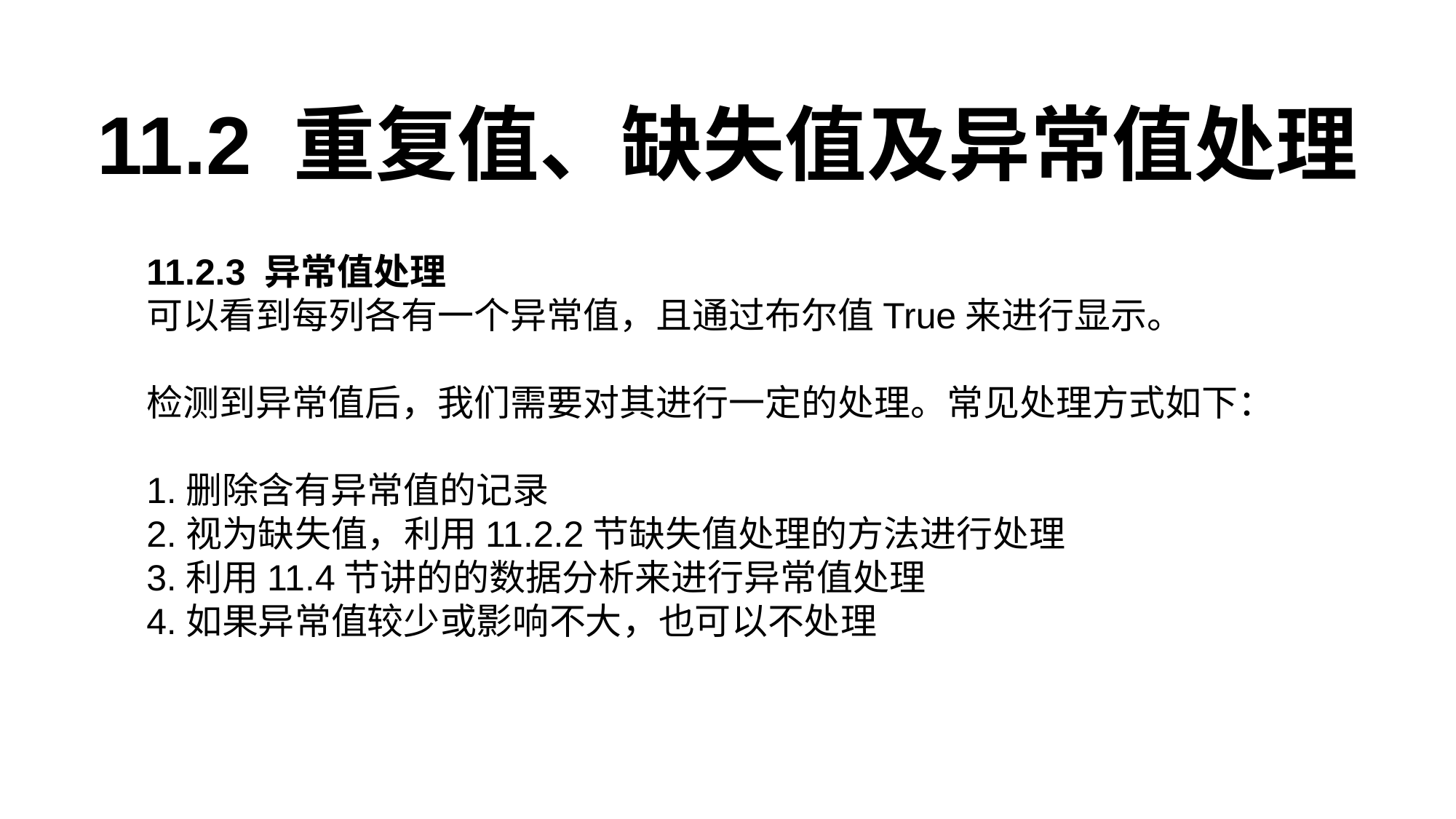

11.2 重复值、缺失值及异常值处理
11.2.3 异常值处理
可以看到每列各有一个异常值，且通过布尔值True来进行显示。

检测到异常值后，我们需要对其进行一定的处理。常见处理方式如下：

1.删除含有异常值的记录
2.视为缺失值，利用11.2.2节缺失值处理的方法进行处理
3.利用11.4节讲的的数据分析来进行异常值处理
4.如果异常值较少或影响不大，也可以不处理